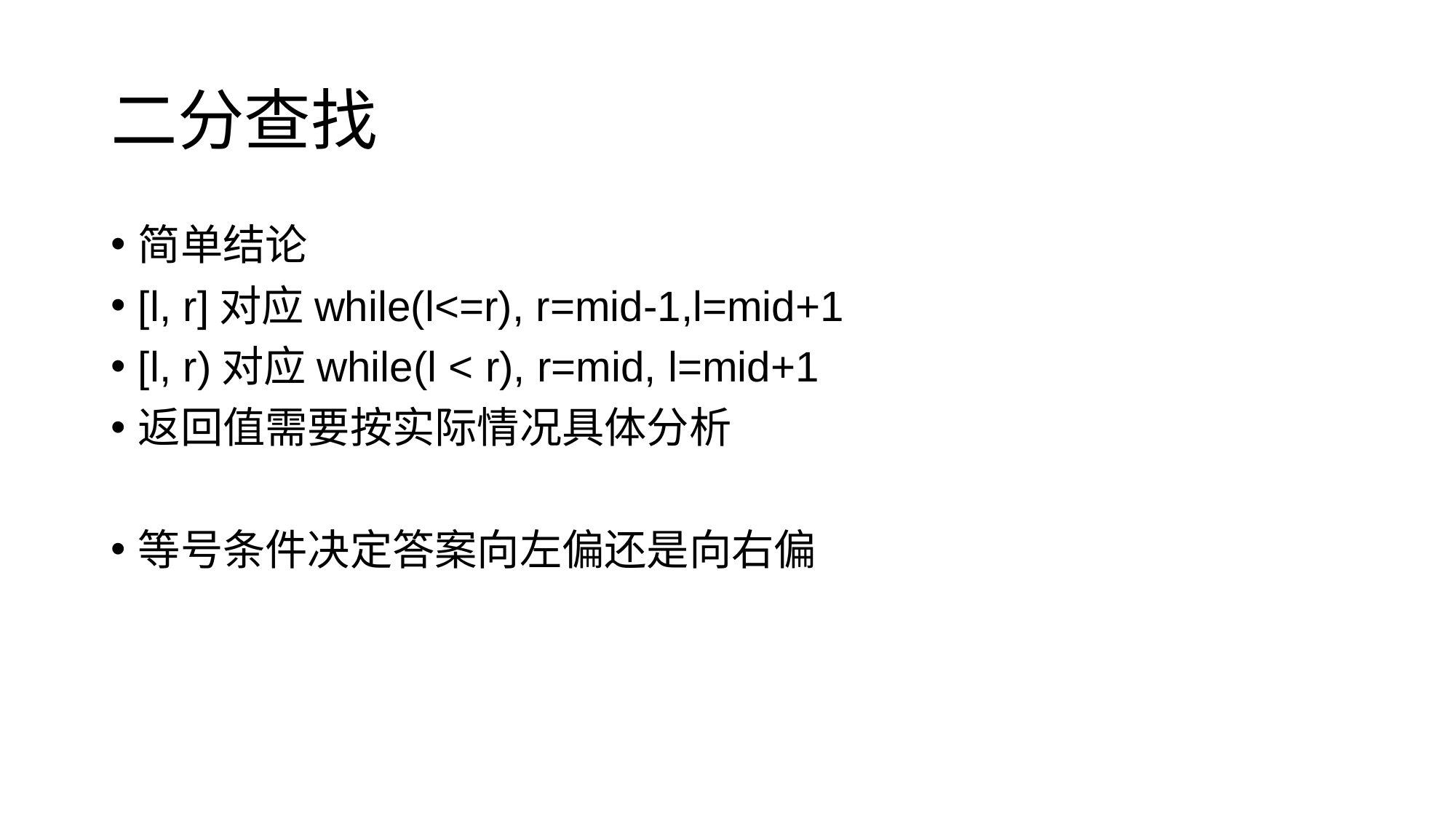

# 二分查找
简单结论
[l, r]对应while(l<=r), r=mid-1,l=mid+1
[l, r)对应while(l < r), r=mid, l=mid+1
返回值需要按实际情况具体分析

等号条件决定答案向左偏还是向右偏